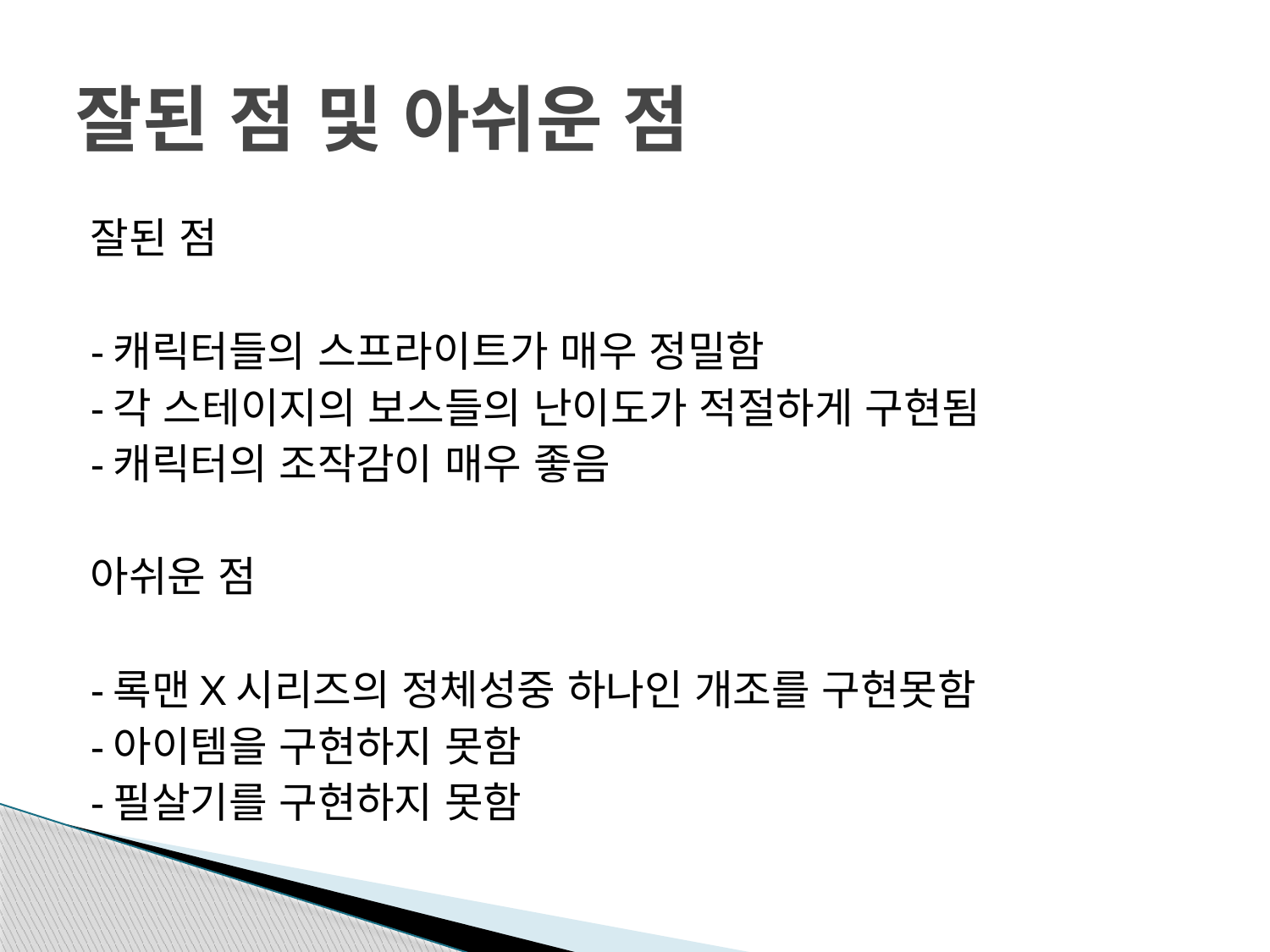

# 잘된 점 및 아쉬운 점
잘된 점

-캐릭터들의 스프라이트가 매우 정밀함
-각 스테이지의 보스들의 난이도가 적절하게 구현됨
-캐릭터의 조작감이 매우 좋음

아쉬운 점

-록맨X시리즈의 정체성중 하나인 개조를 구현못함
-아이템을 구현하지 못함
-필살기를 구현하지 못함